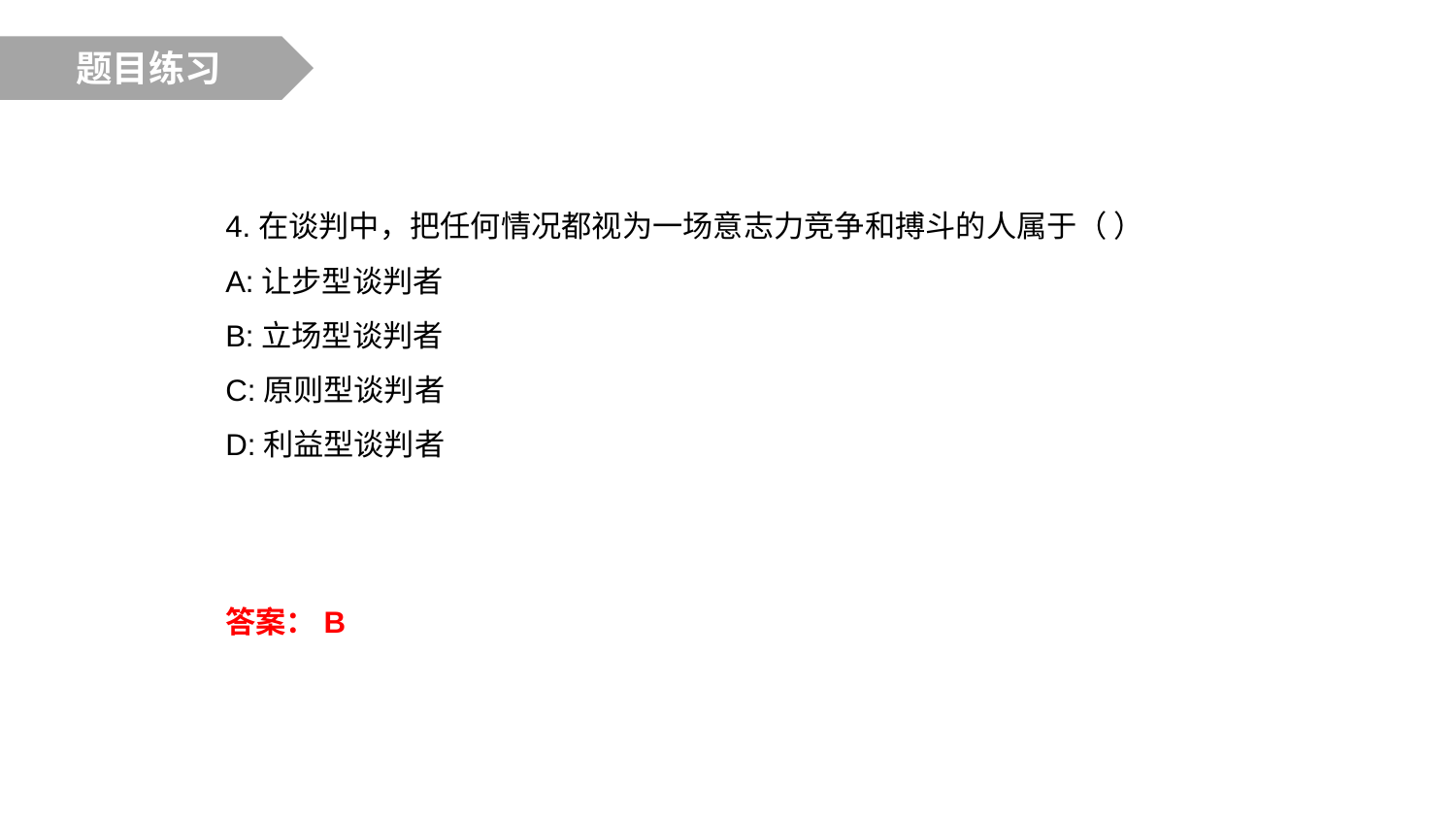

题目练习
4.在谈判中，把任何情况都视为一场意志力竞争和搏斗的人属于（ ）
A:让步型谈判者
B:立场型谈判者
C:原则型谈判者
D:利益型谈判者
答案：B